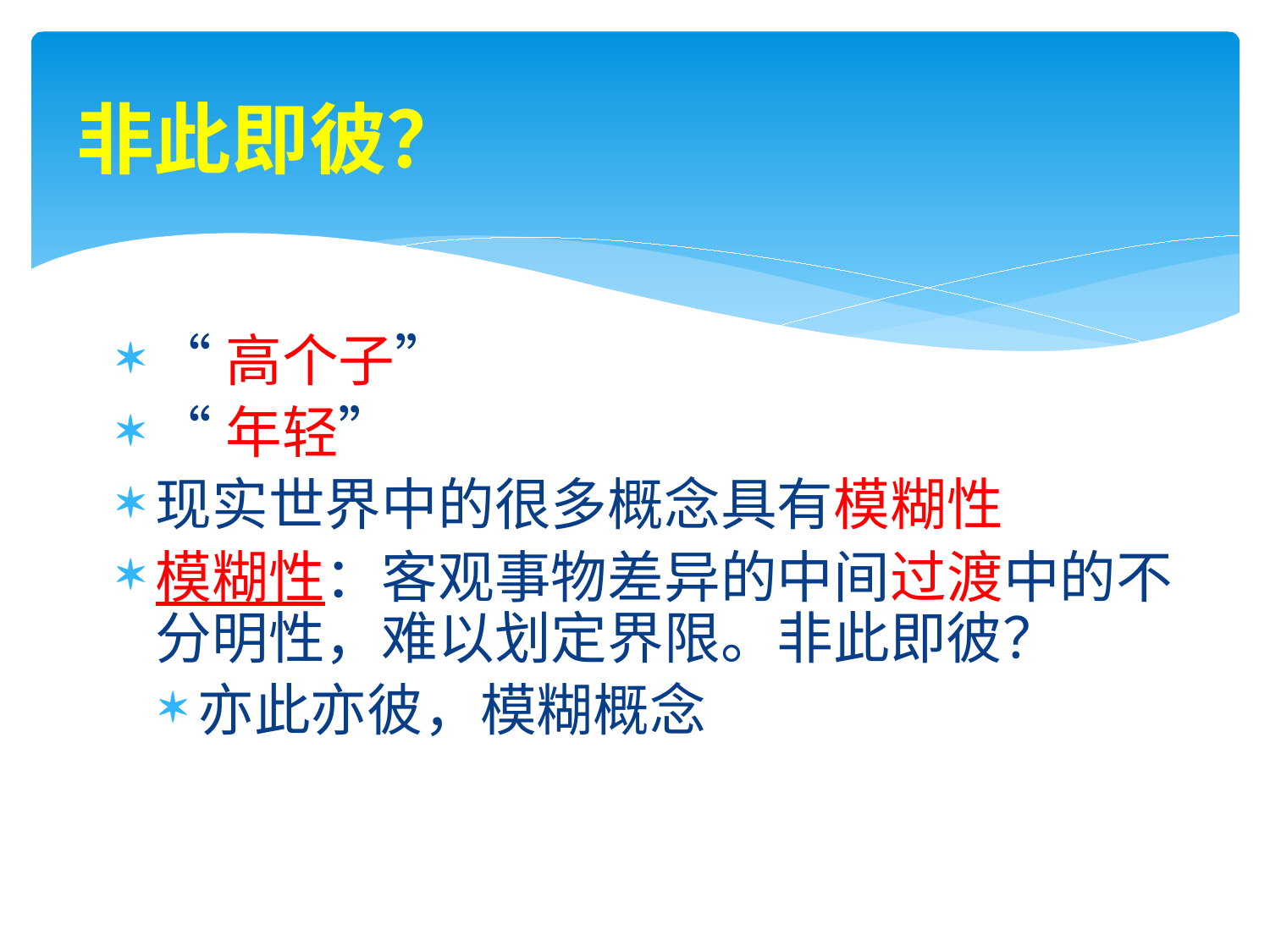

# 非此即彼？
“高个子”
“年轻”
现实世界中的很多概念具有模糊性
模糊性：客观事物差异的中间过渡中的不分明性，难以划定界限。非此即彼？
亦此亦彼，模糊概念